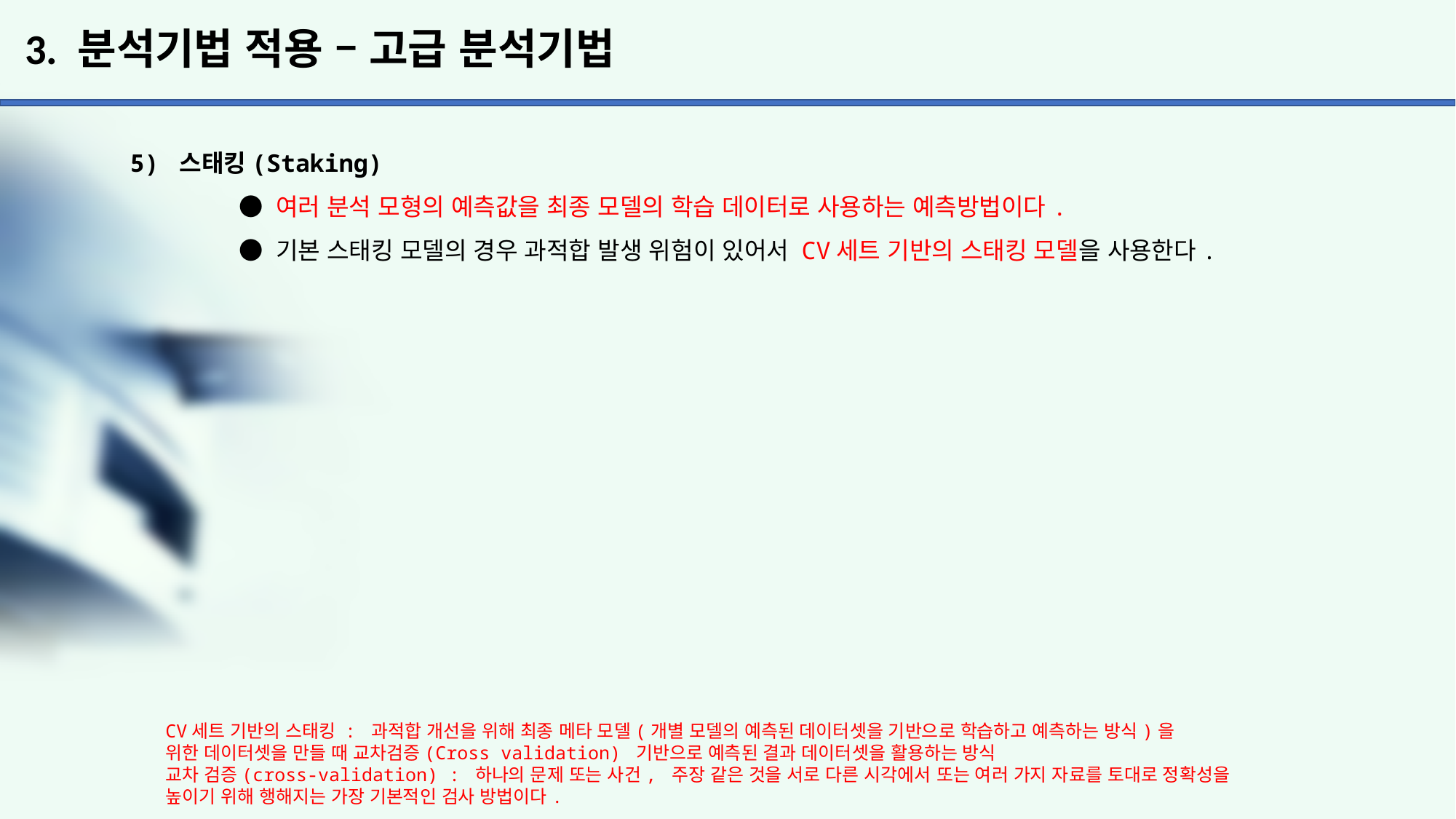

# 3. 분석기법 적용 – 고급 분석기법
5) 스태킹(Staking)
	● 여러 분석 모형의 예측값을 최종 모델의 학습 데이터로 사용하는 예측방법이다.
	● 기본 스태킹 모델의 경우 과적합 발생 위험이 있어서 CV세트 기반의 스태킹 모델을 사용한다.
CV세트 기반의 스태킹 : 과적합 개선을 위해 최종 메타 모델(개별 모델의 예측된 데이터셋을 기반으로 학습하고 예측하는 방식)을
위한 데이터셋을 만들 때 교차검증(Cross validation) 기반으로 예측된 결과 데이터셋을 활용하는 방식
교차 검증(cross-validation) : 하나의 문제 또는 사건, 주장 같은 것을 서로 다른 시각에서 또는 여러 가지 자료를 토대로 정확성을 높이기 위해 행해지는 가장 기본적인 검사 방법이다.